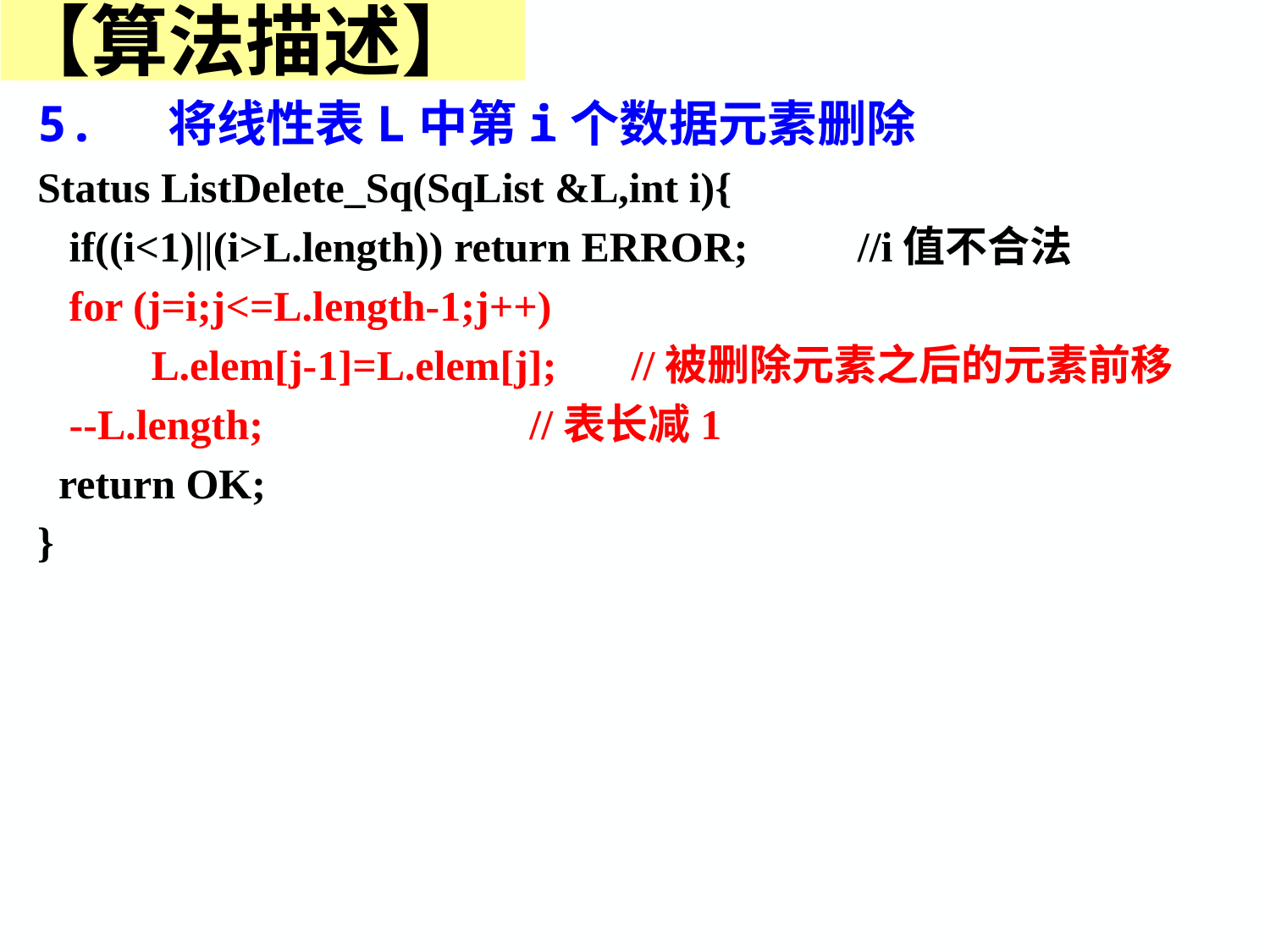

【算法描述】
5.  将线性表L中第i个数据元素删除
Status ListDelete_Sq(SqList &L,int i){
   if((i<1)||(i>L.length)) return ERROR;	 //i值不合法
   for (j=i;j<=L.length-1;j++)
　  　L.elem[j-1]=L.elem[j];       //被删除元素之后的元素前移
   --L.length;               	      //表长减1
  return OK;
}